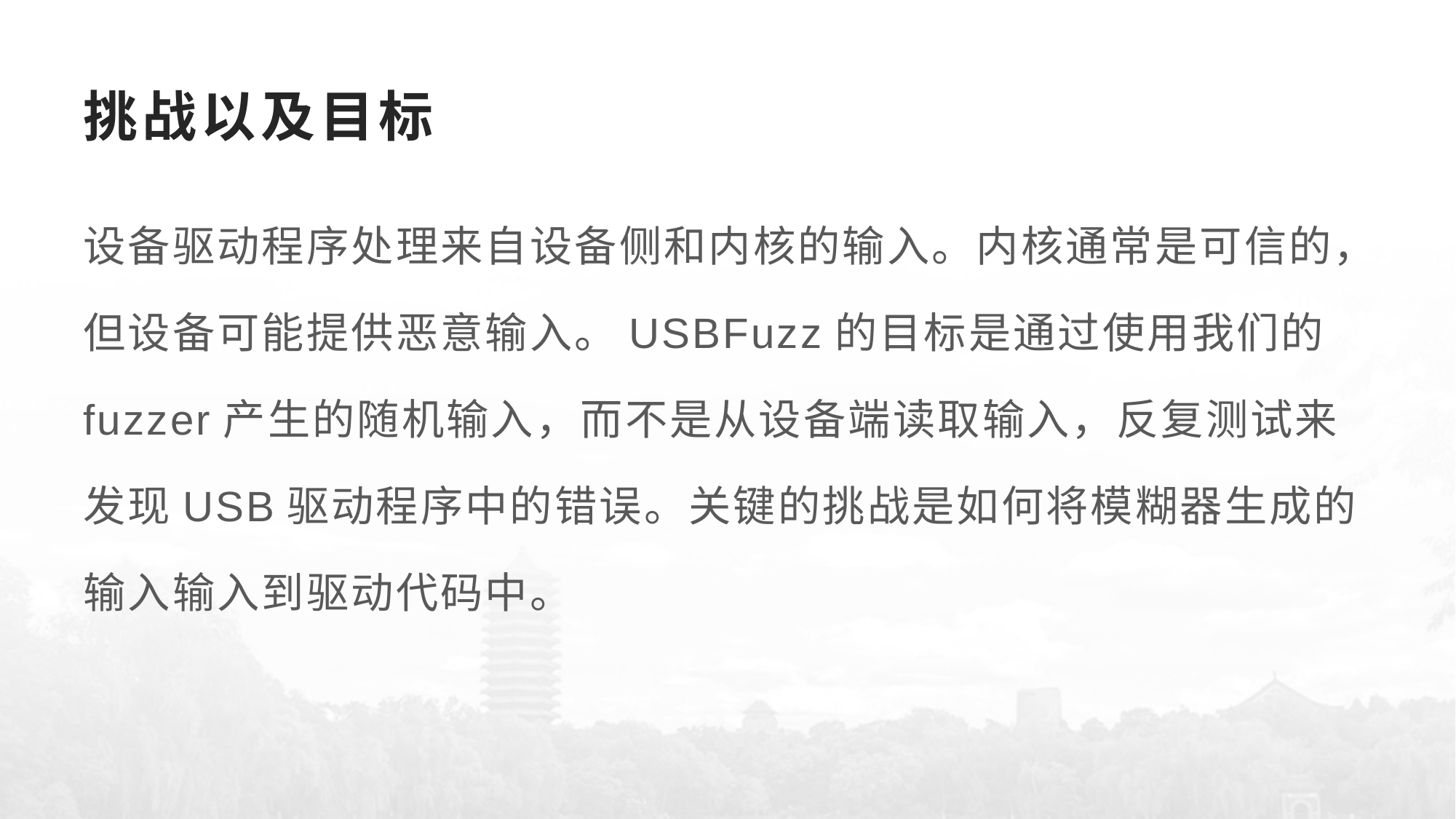

# 挑战以及目标
设备驱动程序处理来自设备侧和内核的输入。内核通常是可信的，但设备可能提供恶意输入。USBFuzz的目标是通过使用我们的fuzzer产生的随机输入，而不是从设备端读取输入，反复测试来发现USB驱动程序中的错误。关键的挑战是如何将模糊器生成的输入输入到驱动代码中。